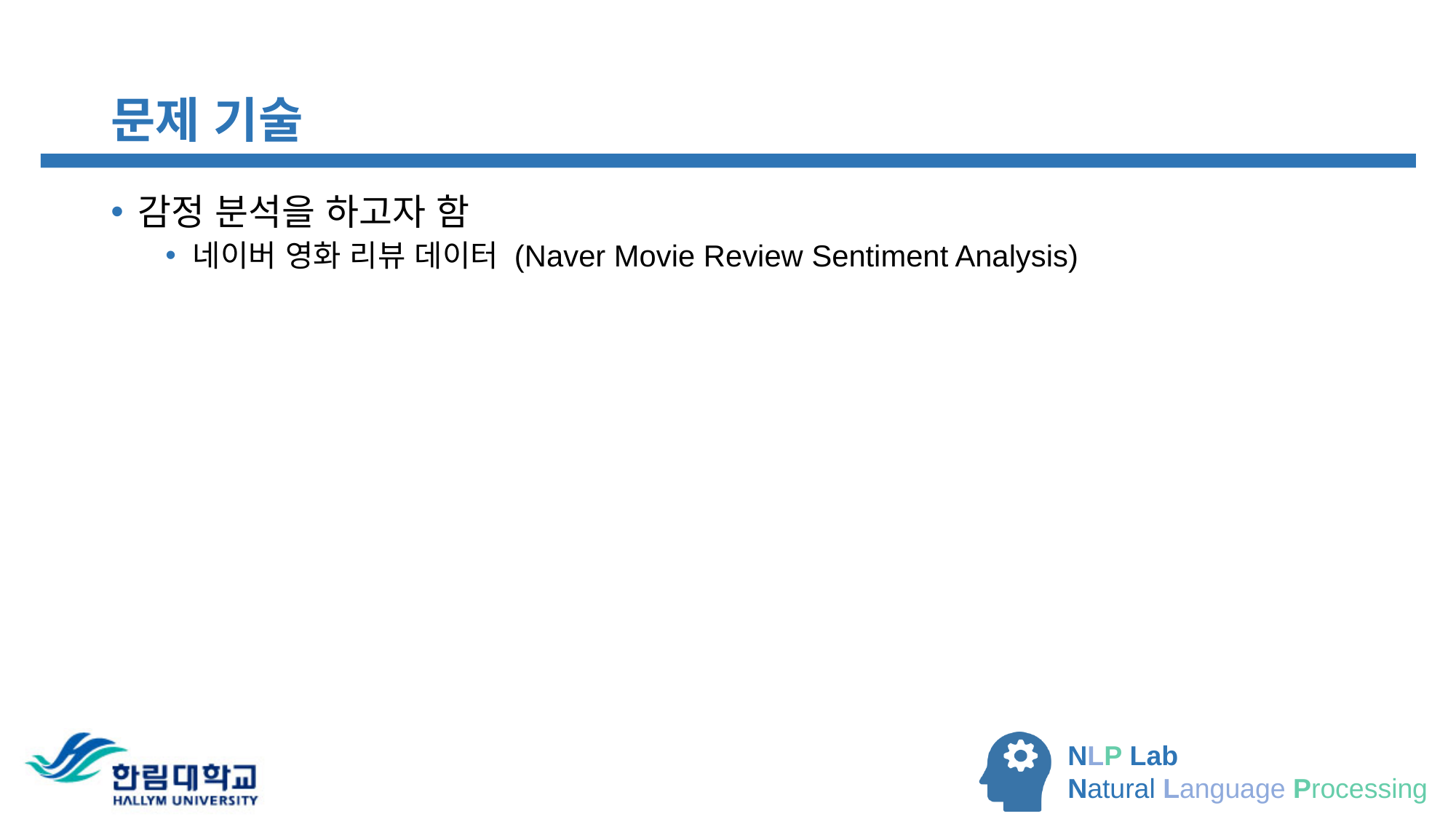

# 문제 기술
감정 분석을 하고자 함
네이버 영화 리뷰 데이터 (Naver Movie Review Sentiment Analysis)